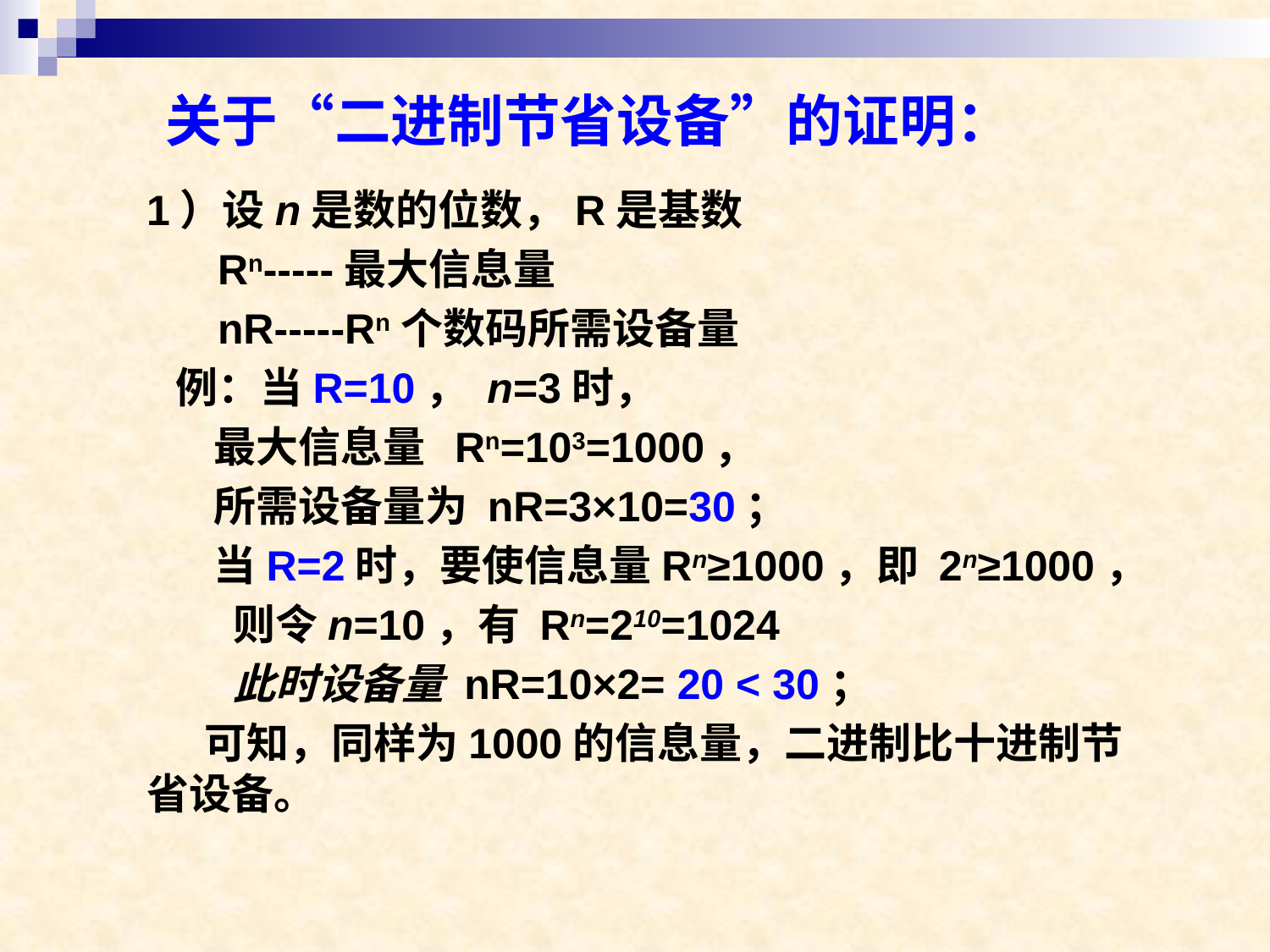

关于“二进制节省设备”的证明：
1）设n是数的位数，R是基数
      Rn-----最大信息量
      nR-----Rn个数码所需设备量
  例：当R=10， n=3时，
      最大信息量  Rn=103=1000，
      所需设备量为 nR=3×10=30；
      当R=2时，要使信息量Rn≥1000，即 2n≥1000，
        则令n=10，有 Rn=210=1024
        此时设备量 nR=10×2= 20 < 30；
     可知，同样为1000的信息量，二进制比十进制节省设备。